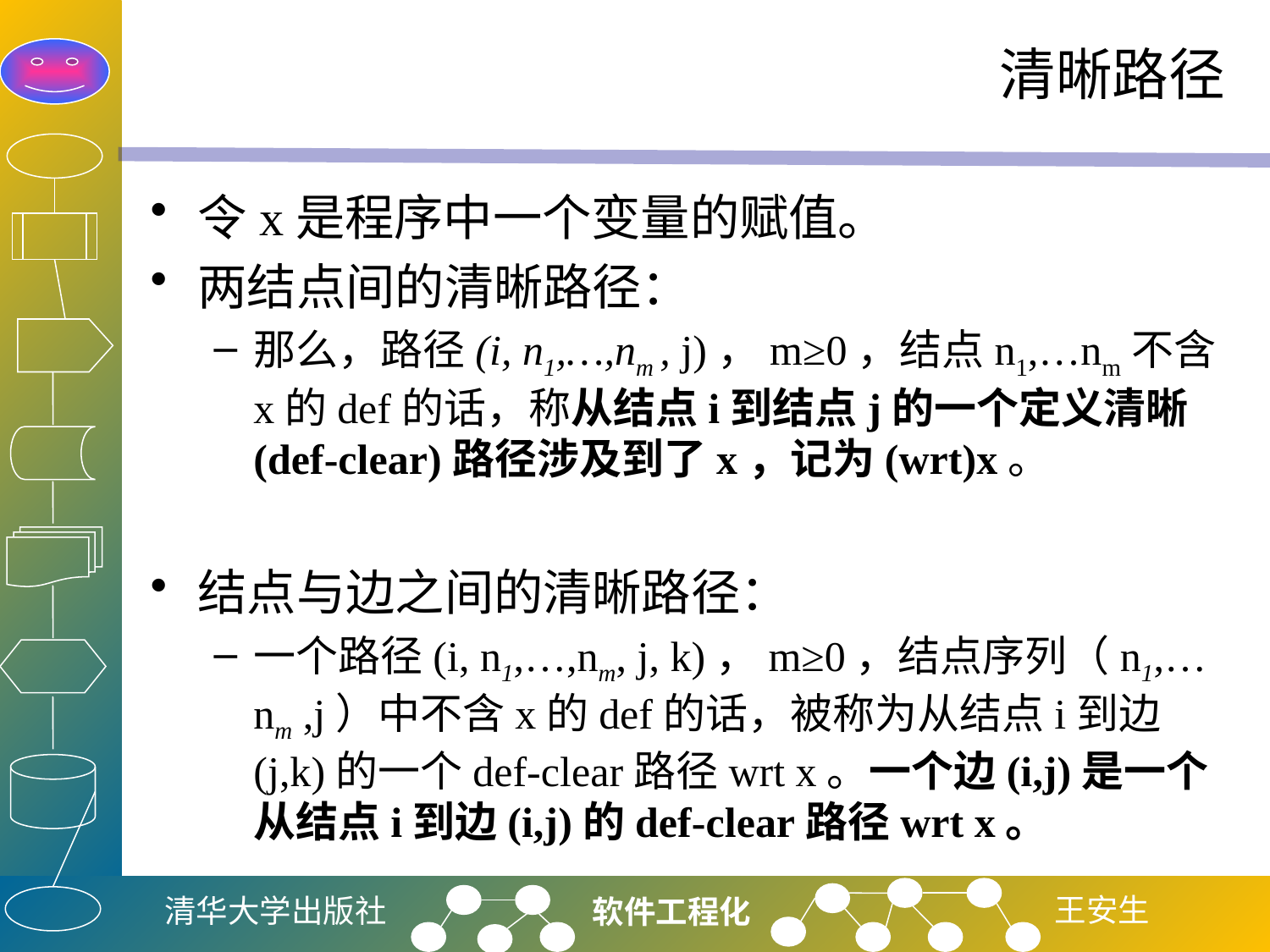

# 清晰路径
令x是程序中一个变量的赋值。
两结点间的清晰路径：
那么，路径(i, n1,…,nm , j)，m≥0，结点n1,…nm不含x的def的话，称从结点i到结点j的一个定义清晰(def-clear)路径涉及到了x，记为(wrt)x。

结点与边之间的清晰路径：
一个路径(i, n1,…,nm, j, k)，m≥0，结点序列（n1,…nm ,j）中不含x的def的话，被称为从结点i到边(j,k)的一个def-clear路径wrt x。一个边(i,j)是一个从结点i到边(i,j)的def-clear路径wrt x。